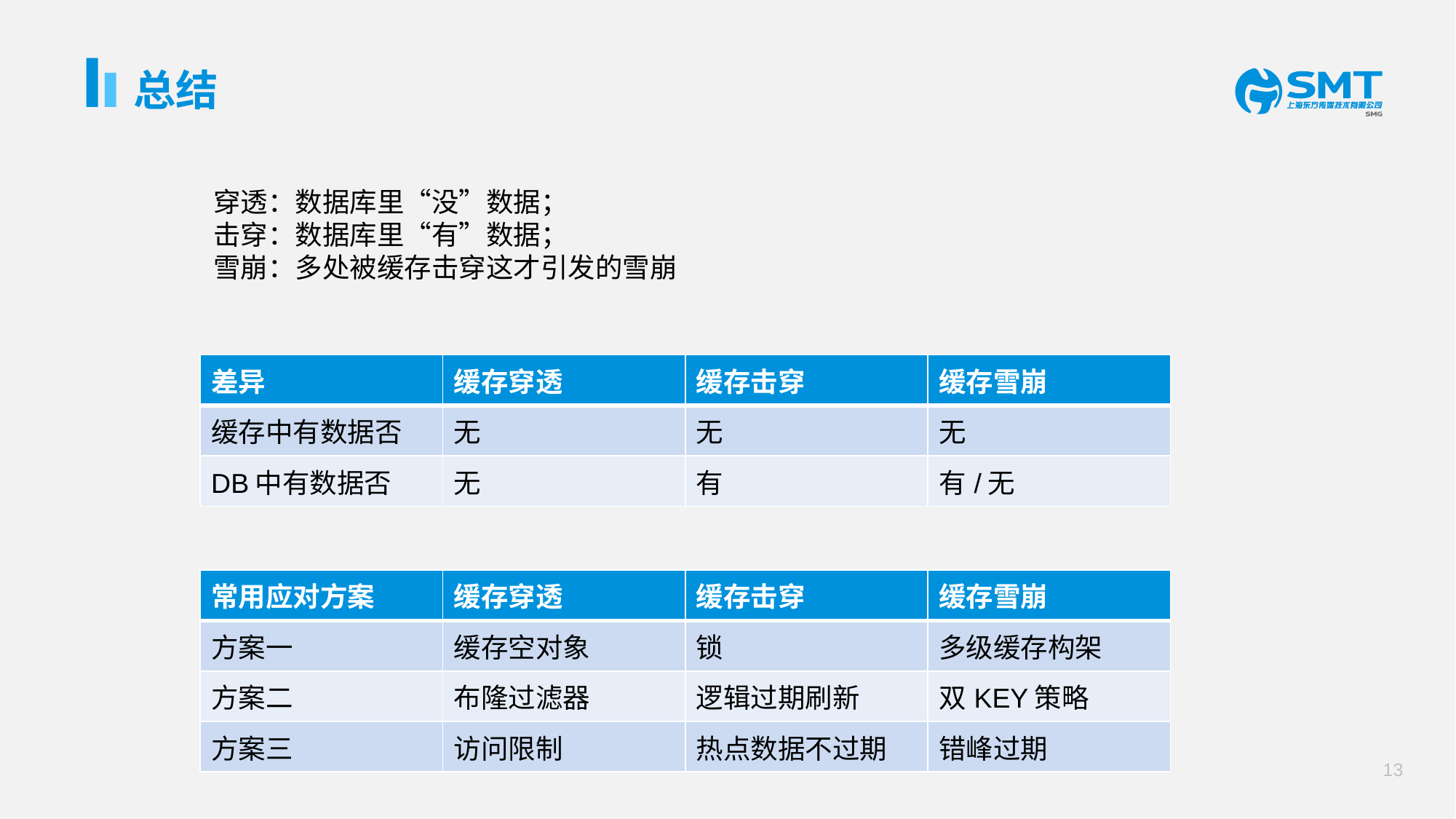

# 总结
穿透：数据库里“没”数据；
击穿：数据库里“有”数据；
雪崩：多处被缓存击穿这才引发的雪崩
e7d195523061f1c01bc539b90b65f09aca9bc726a3a4adba8C9E45B38E36AC8707C5D393223713CC8DD27123EF48A81803B5A1BFF3646AC546C23D4B23F46D5703AE6DAEEEE7BB41433C5E719609FF6B17966CF4B5E3466C7C3E3E05DE372A3BF27050A66B0A94642FBCC131F44598DE03CE3D2E273F2CE3969948F15F53D8D6A1595616543E0D1D3F6277079DAF4183
| 差异 | 缓存穿透 | 缓存击穿 | 缓存雪崩 |
| --- | --- | --- | --- |
| 缓存中有数据否 | 无 | 无 | 无 |
| DB中有数据否 | 无 | 有 | 有/无 |
| 常用应对方案 | 缓存穿透 | 缓存击穿 | 缓存雪崩 |
| --- | --- | --- | --- |
| 方案一 | 缓存空对象 | 锁 | 多级缓存构架 |
| 方案二 | 布隆过滤器 | 逻辑过期刷新 | 双KEY策略 |
| 方案三 | 访问限制 | 热点数据不过期 | 错峰过期 |
13